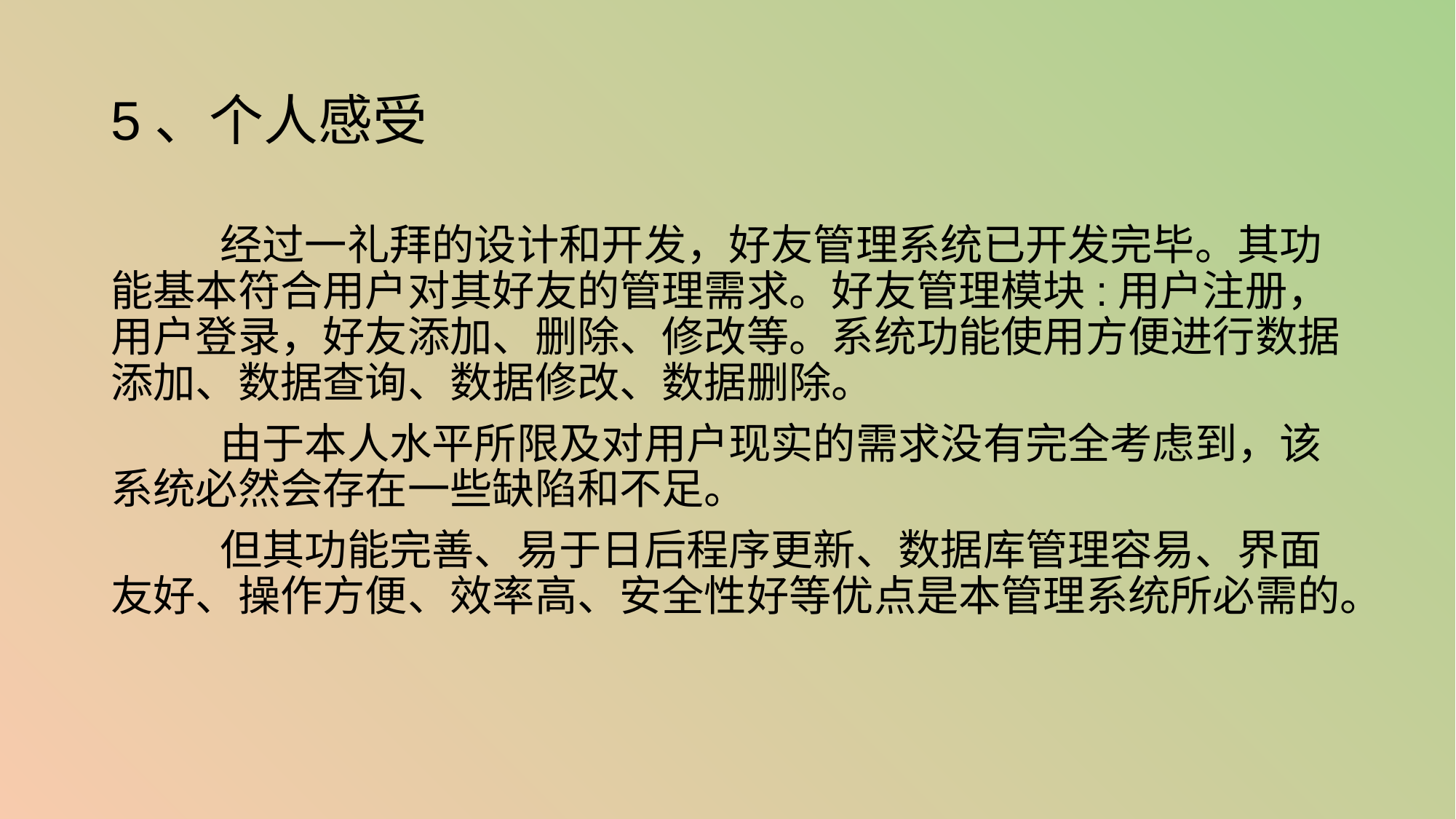

# 5、个人感受
	经过一礼拜的设计和开发，好友管理系统已开发完毕。其功能基本符合用户对其好友的管理需求。好友管理模块:用户注册，用户登录，好友添加、删除、修改等。系统功能使用方便进行数据添加、数据查询、数据修改、数据删除。
	由于本人水平所限及对用户现实的需求没有完全考虑到，该系统必然会存在一些缺陷和不足。
	但其功能完善、易于日后程序更新、数据库管理容易、界面友好、操作方便、效率高、安全性好等优点是本管理系统所必需的。